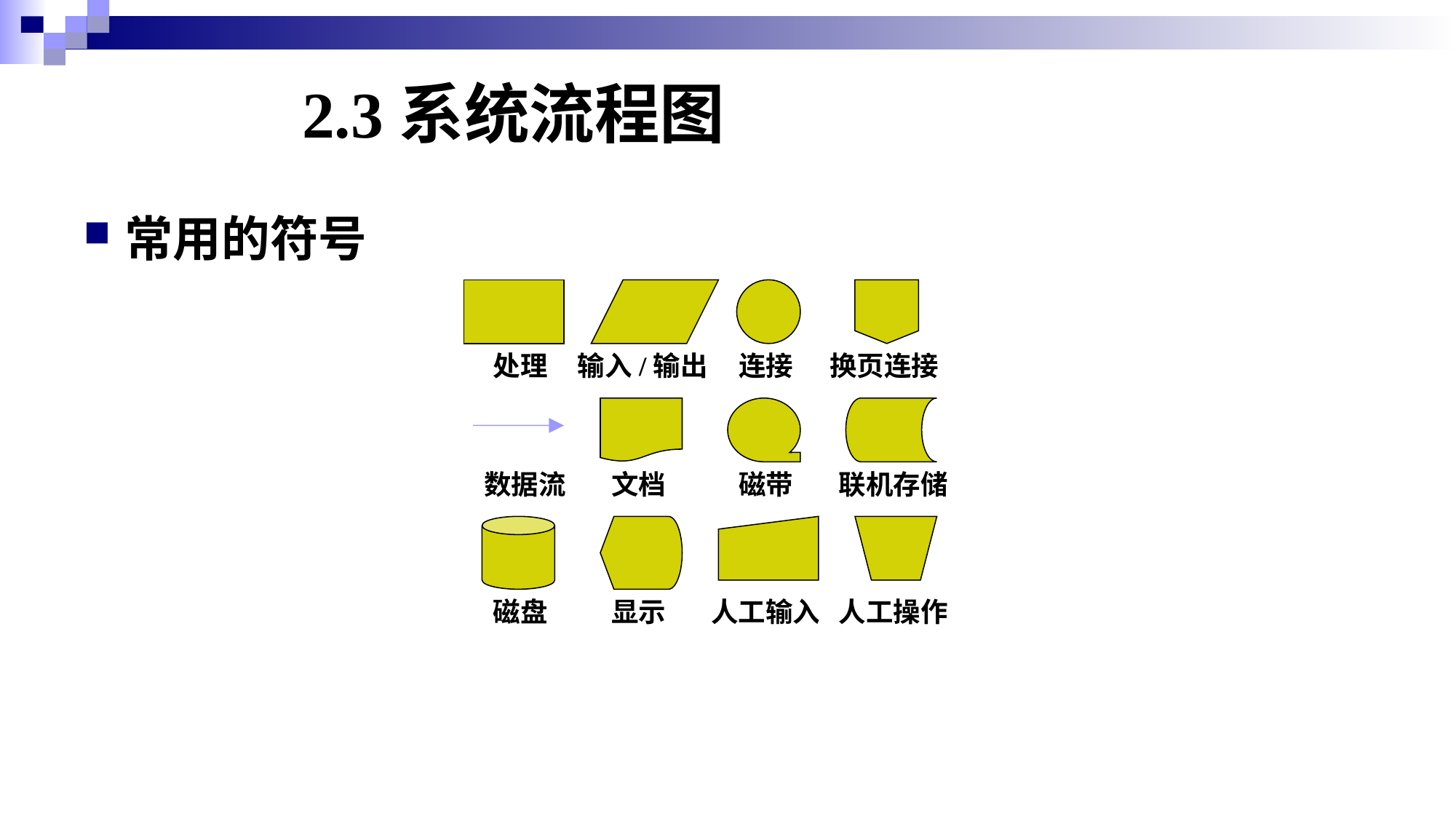

# 2.3系统流程图
常用的符号

处理
输入/输出
连接
换页连接

数据流
文档
磁带
联机存储

磁盘
显示
人工输入
人工操作